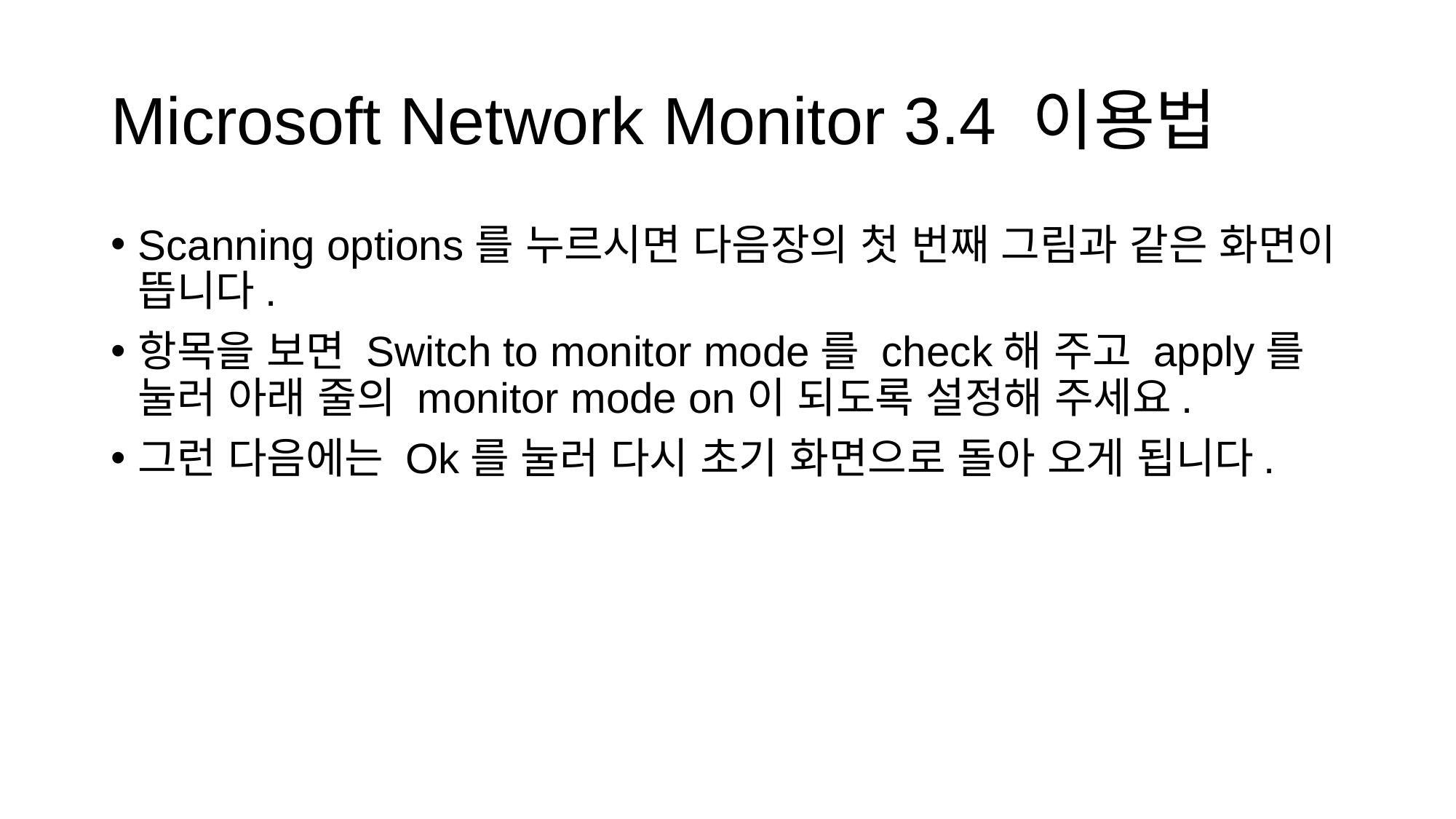

# Microsoft Network Monitor 3.4 이용법
Scanning options를 누르시면 다음장의 첫 번째 그림과 같은 화면이 뜹니다.
항목을 보면 Switch to monitor mode를 check해 주고 apply를 눌러 아래 줄의 monitor mode on이 되도록 설정해 주세요.
그런 다음에는 Ok를 눌러 다시 초기 화면으로 돌아 오게 됩니다.